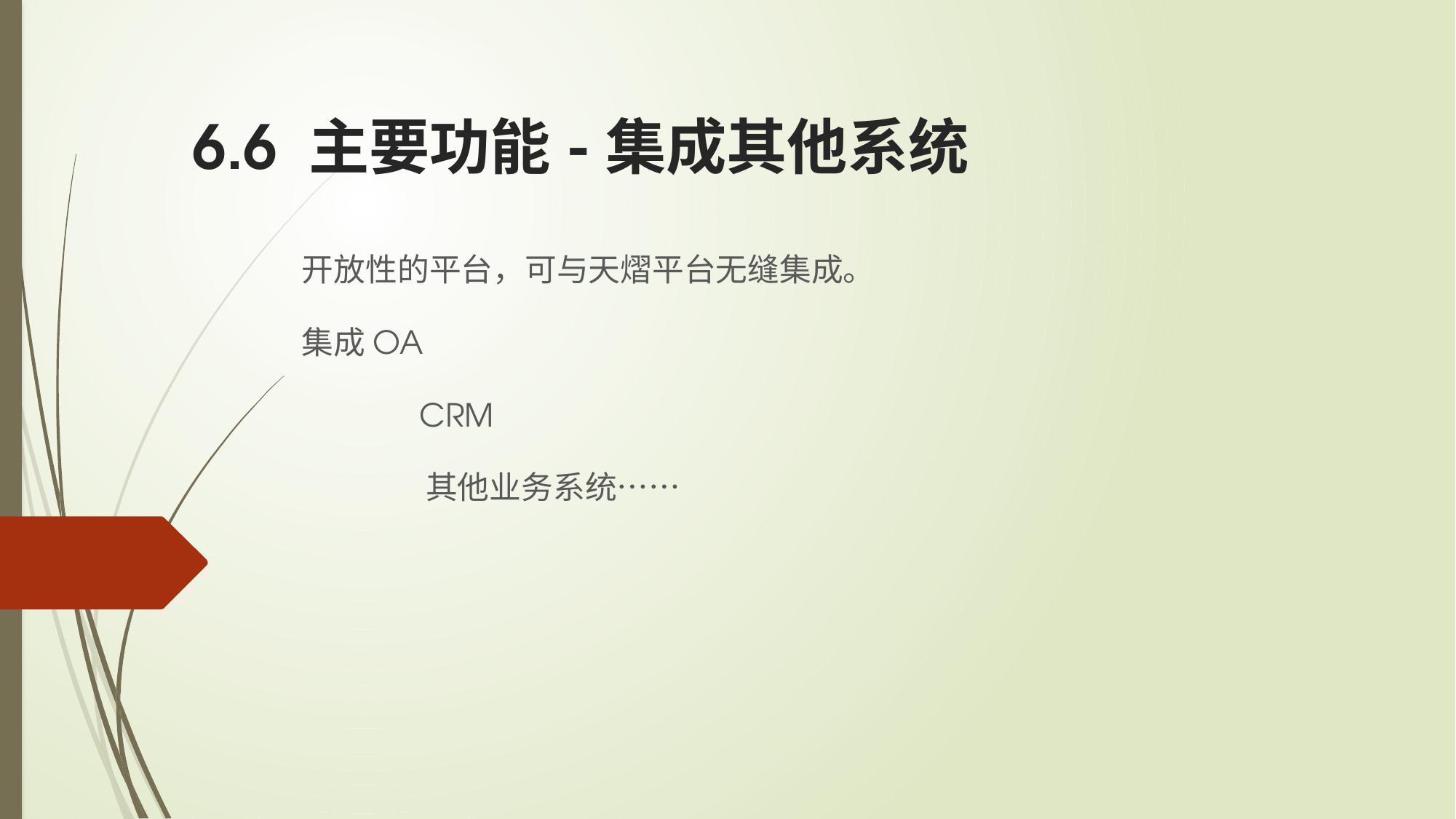

# 6.6 主要功能-集成其他系统
	开放性的平台，可与天熠平台无缝集成。
	集成OA
		 CRM
		 其他业务系统……